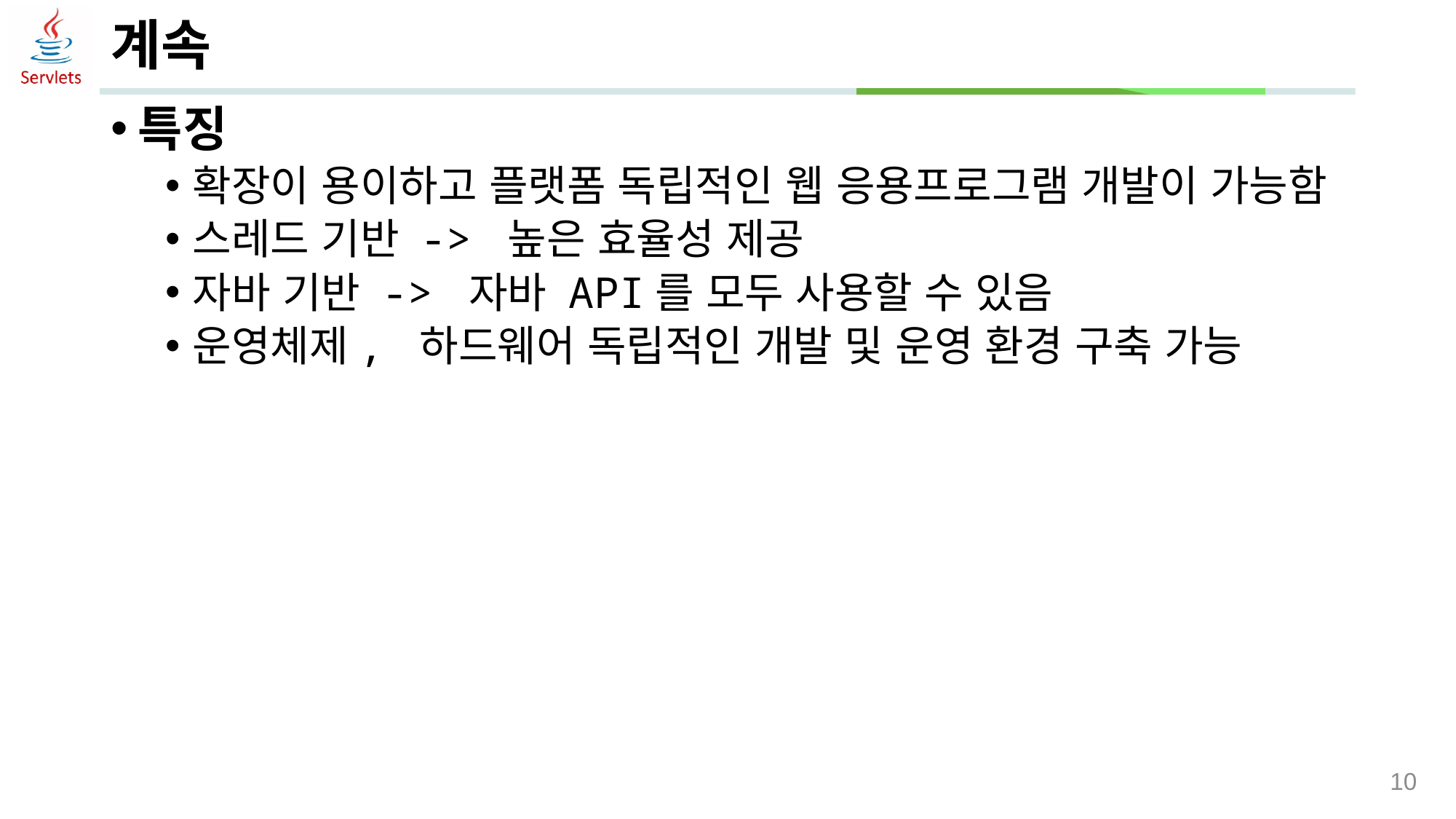

# 계속
특징
확장이 용이하고 플랫폼 독립적인 웹 응용프로그램 개발이 가능함
스레드 기반 -> 높은 효율성 제공
자바 기반 -> 자바 API를 모두 사용할 수 있음
운영체제, 하드웨어 독립적인 개발 및 운영 환경 구축 가능

10